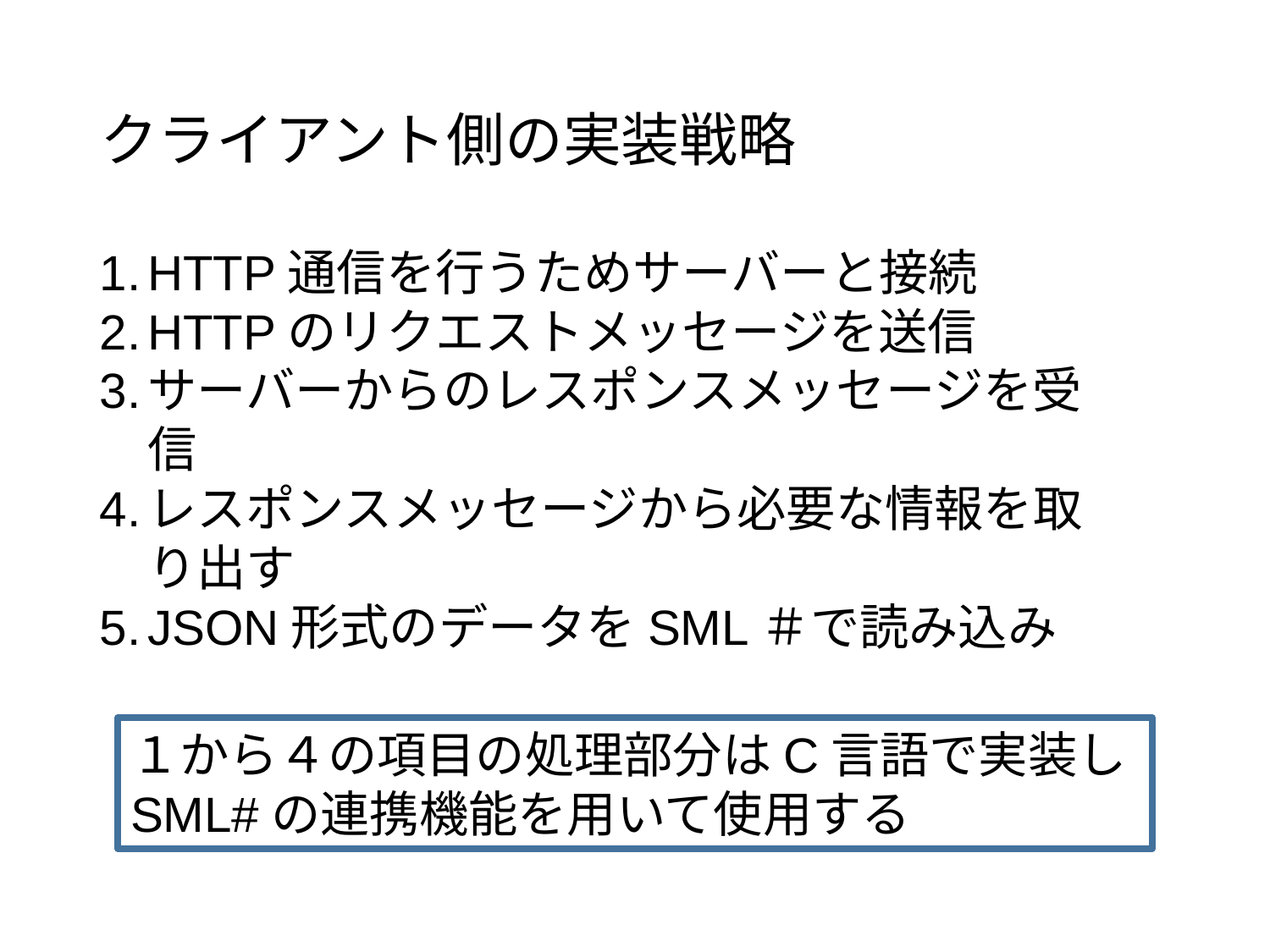

# クライアント側の実装戦略
HTTP通信を行うためサーバーと接続
HTTPのリクエストメッセージを送信
サーバーからのレスポンスメッセージを受信
レスポンスメッセージから必要な情報を取り出す
JSON形式のデータをSML＃で読み込み
１から４の項目の処理部分はC言語で実装し
SML#の連携機能を用いて使用する